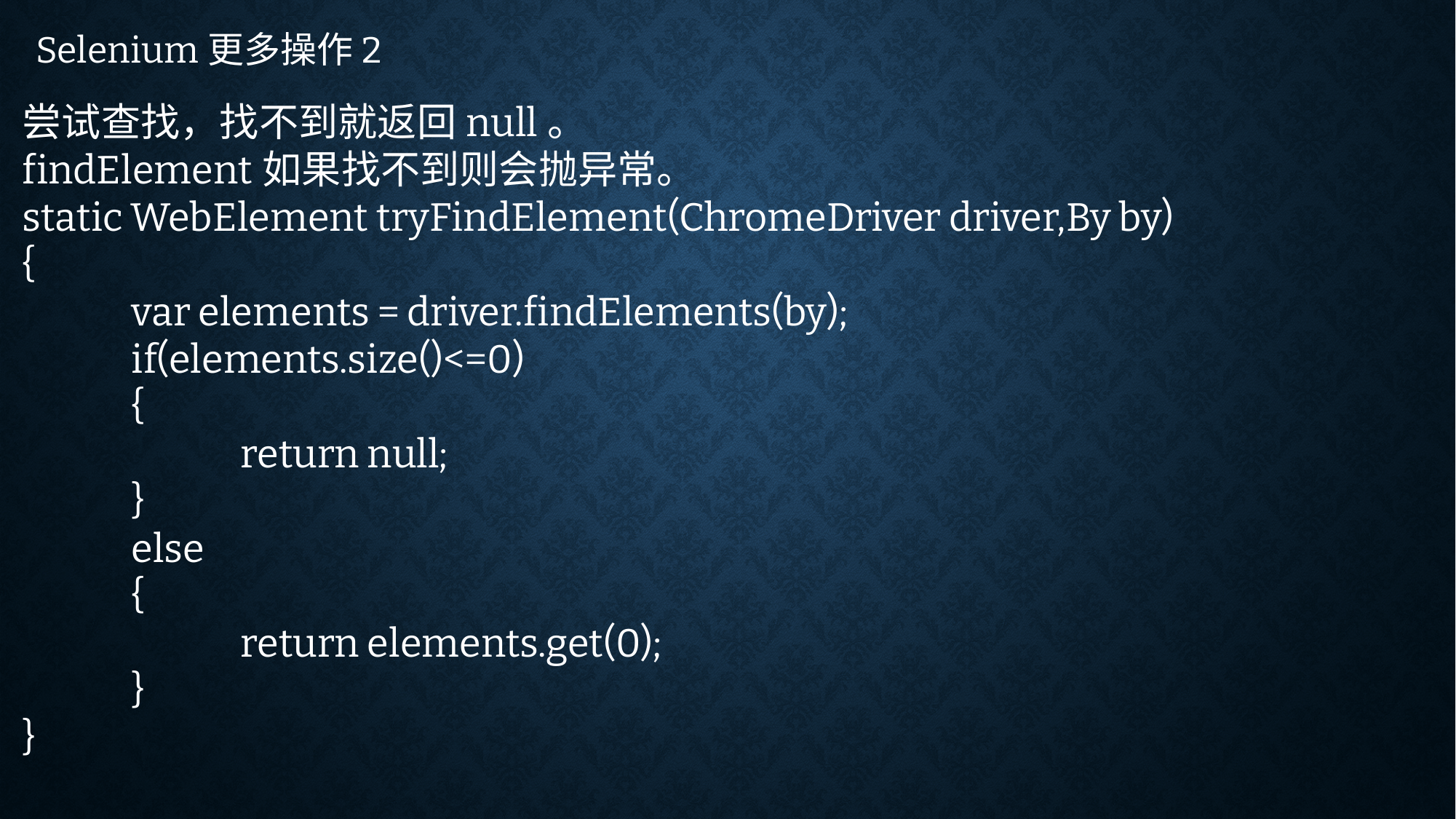

Selenium更多操作2
尝试查找，找不到就返回null。
findElement如果找不到则会抛异常。
static WebElement tryFindElement(ChromeDriver driver,By by)
{
	var elements = driver.findElements(by);
	if(elements.size()<=0)
	{
		return null;
	}
	else
	{
		return elements.get(0);
	}
}